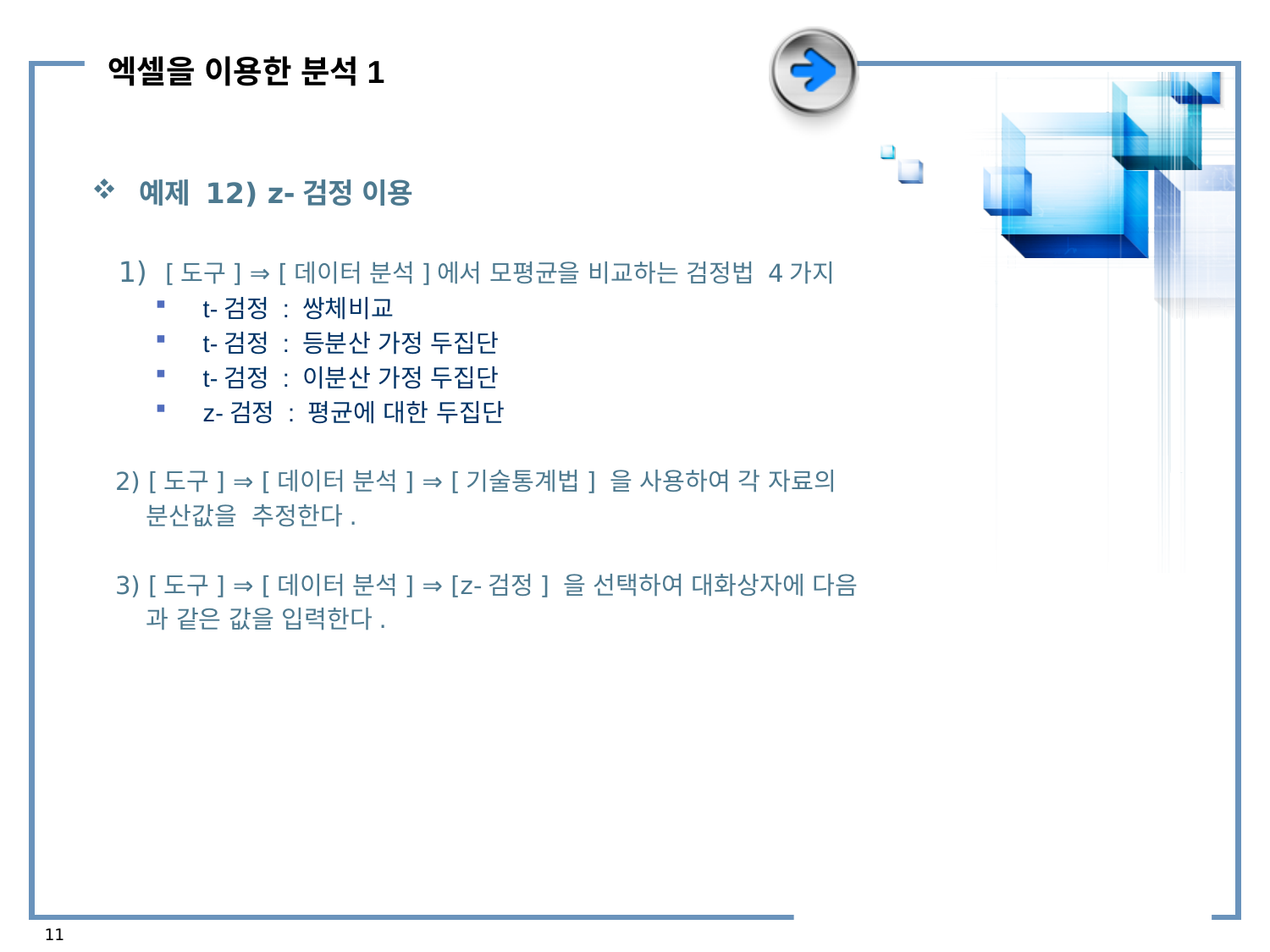

# 엑셀을 이용한 분석1
예제 12) z-검정 이용

   1)  [도구] ⇒ [데이터 분석]에서 모평균을 비교하는 검정법 4가지
t-검정 : 쌍체비교
t-검정 : 등분산 가정 두집단
t-검정 : 이분산 가정 두집단
z-검정 : 평균에 대한 두집단

   2) [도구] ⇒ [데이터 분석] ⇒ [기술통계법] 을 사용하여 각 자료의
       분산값을  추정한다.

   3) [도구] ⇒ [데이터 분석] ⇒ [z-검정] 을 선택하여 대화상자에 다음
       과 같은 값을 입력한다.

11